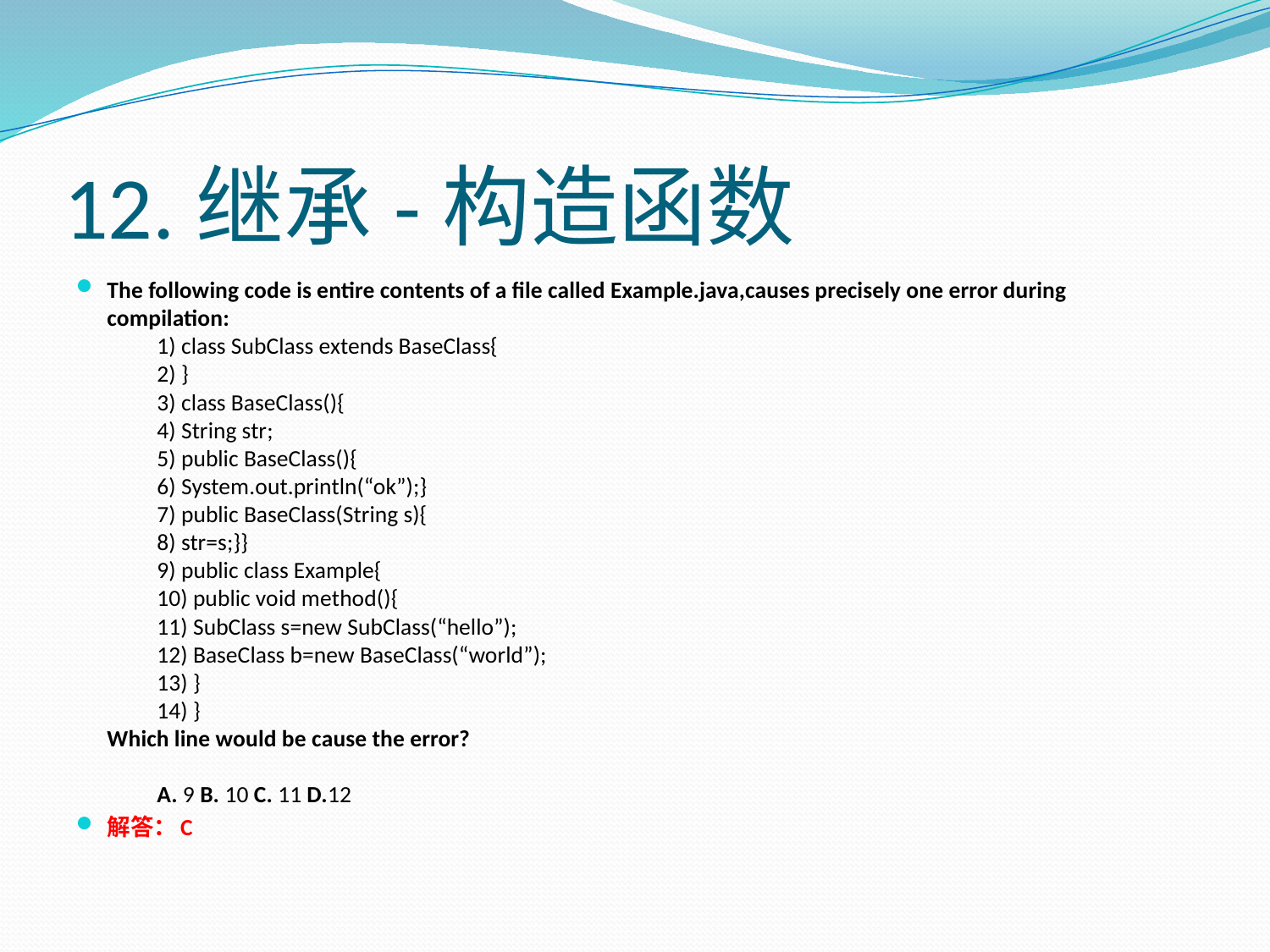

# 12.继承-构造函数
The following code is entire contents of a file called Example.java,causes precisely one error during compilation:
　　1) class SubClass extends BaseClass{
　　2) }
　　3) class BaseClass(){
　　4) String str;
　　5) public BaseClass(){
　　6) System.out.println(“ok”);}
　　7) public BaseClass(String s){
　　8) str=s;}}
　　9) public class Example{
　　10) public void method(){
　　11) SubClass s=new SubClass(“hello”);
　　12) BaseClass b=new BaseClass(“world”);
　　13) }
　　14) }
Which line would be cause the error?
　　A. 9 B. 10 C. 11 D.12
解答：C